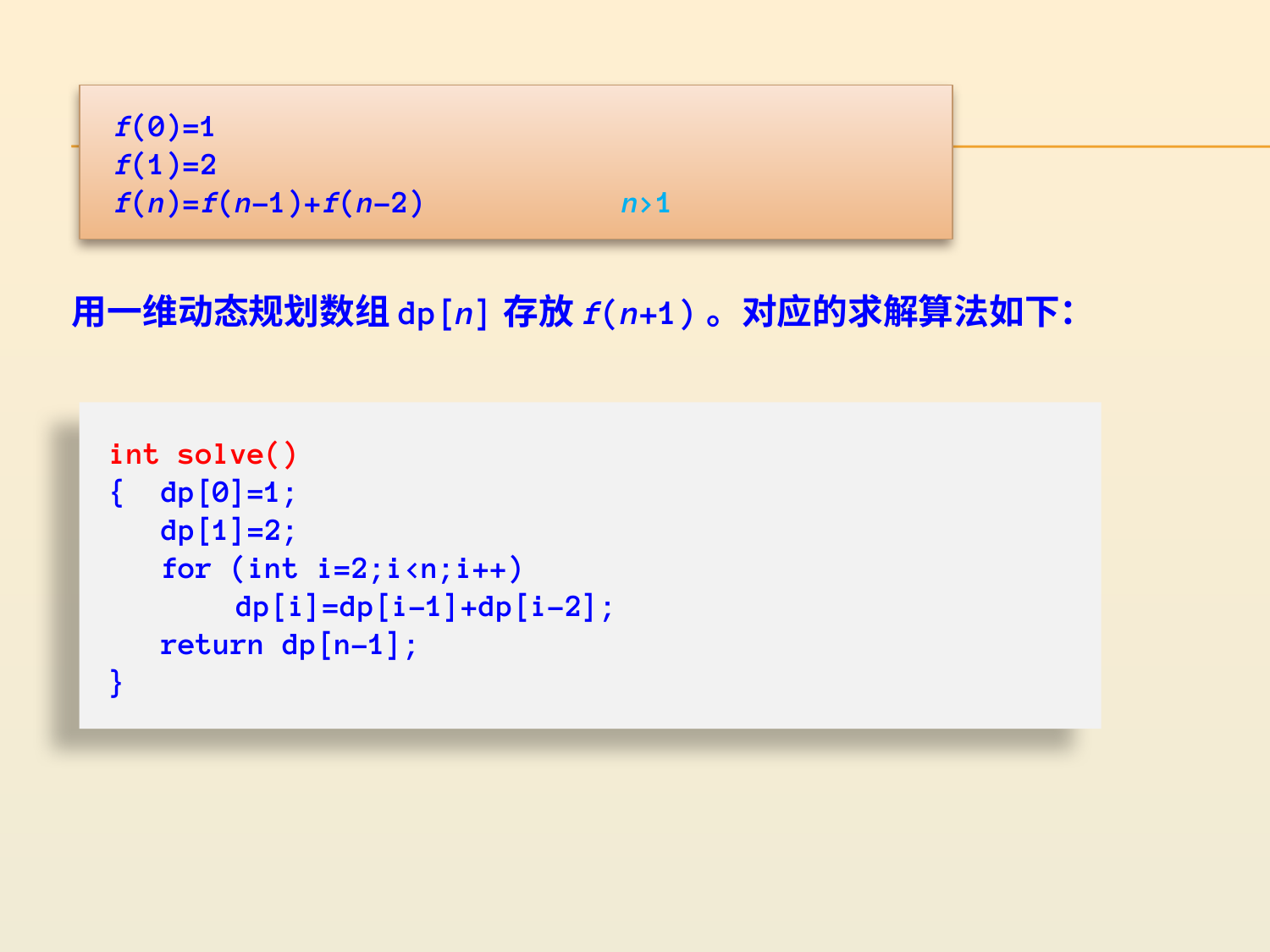

f(0)=1
f(1)=2
f(n)=f(n-1)+f(n-2)		n>1
用一维动态规划数组dp[n]存放f(n+1)。对应的求解算法如下：
int solve()
{  dp[0]=1;
   dp[1]=2;
   for (int i=2;i<n;i++)
 	dp[i]=dp[i-1]+dp[i-2];
   return dp[n-1];
}